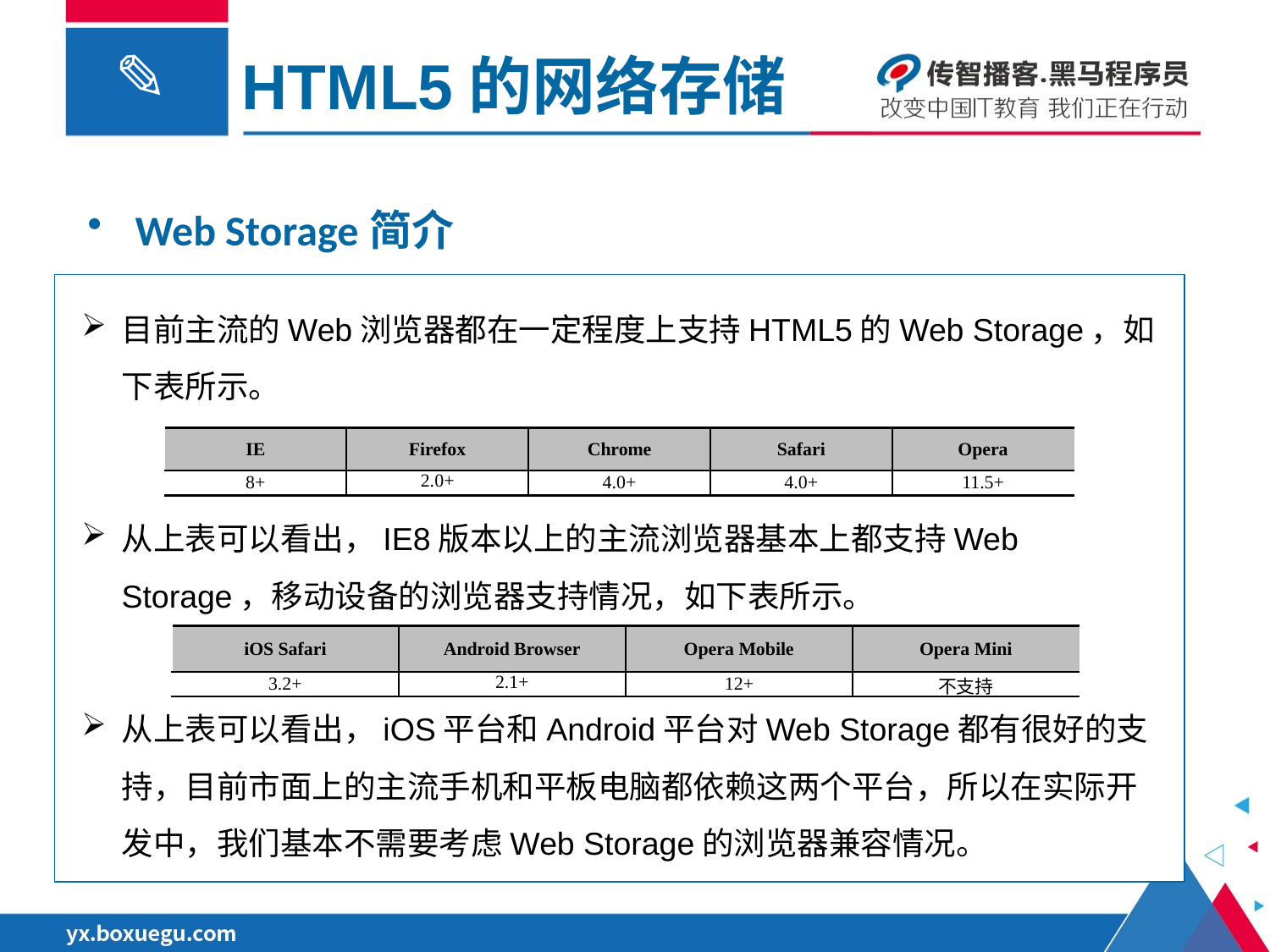

HTML5的网络存储
Web Storage简介

目前主流的Web浏览器都在一定程度上支持HTML5的Web Storage，如下表所示。

从上表可以看出，IE8版本以上的主流浏览器基本上都支持Web Storage，移动设备的浏览器支持情况，如下表所示。

从上表可以看出，iOS平台和Android平台对Web Storage都有很好的支持，目前市面上的主流手机和平板电脑都依赖这两个平台，所以在实际开发中，我们基本不需要考虑Web Storage的浏览器兼容情况。
| IE | Firefox | Chrome | Safari | Opera |
| --- | --- | --- | --- | --- |
| 8+ | 2.0+ | 4.0+ | 4.0+ | 11.5+ |
| iOS Safari | Android Browser | Opera Mobile | Opera Mini |
| --- | --- | --- | --- |
| 3.2+ | 2.1+ | 12+ | 不支持 |